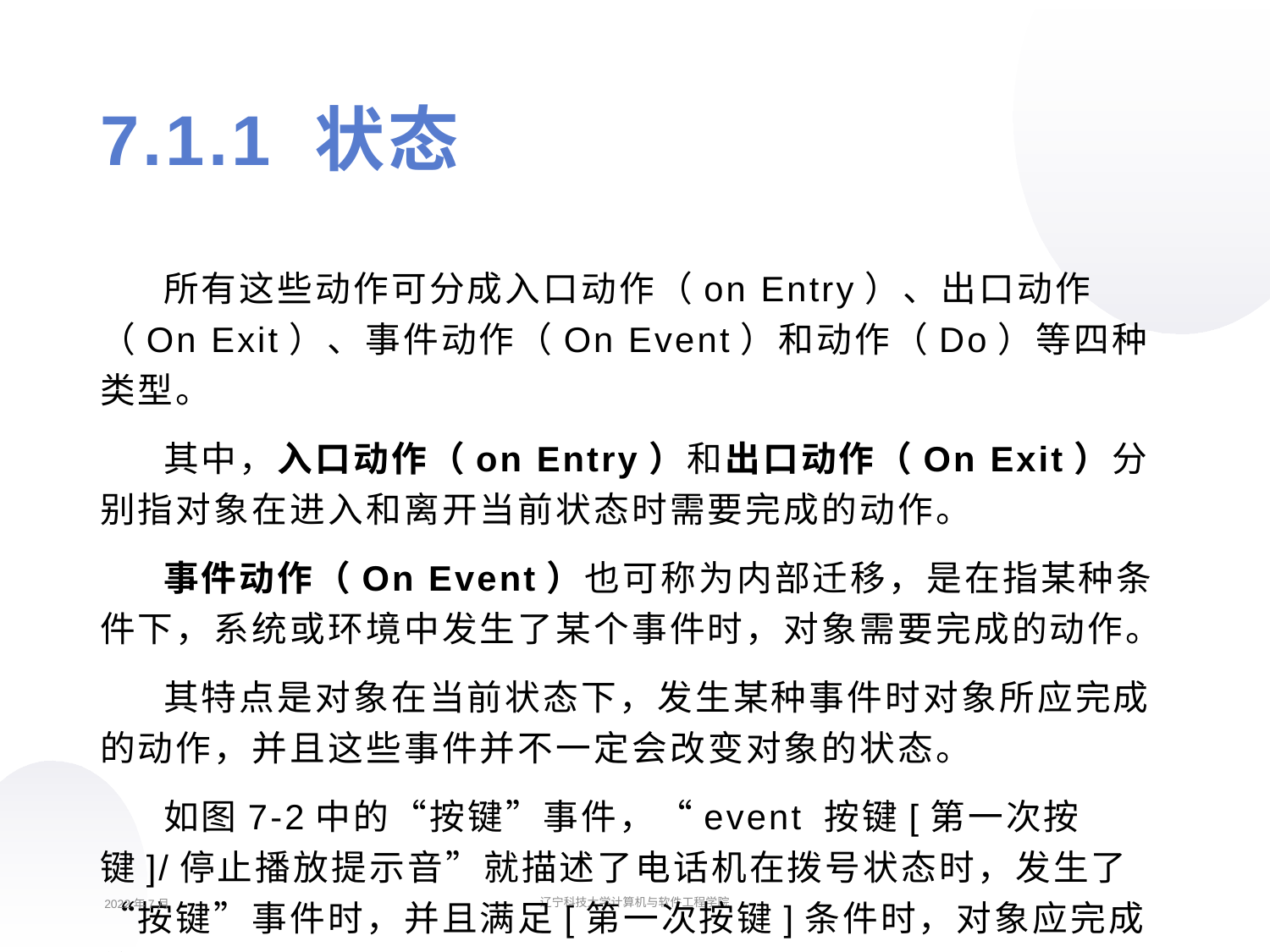

7.1.1 状态
所有这些动作可分成入口动作（on Entry）、出口动作（On Exit）、事件动作（On Event）和动作（Do）等四种类型。
其中，入口动作（on Entry）和出口动作（On Exit）分别指对象在进入和离开当前状态时需要完成的动作。
事件动作（On Event）也可称为内部迁移，是在指某种条件下，系统或环境中发生了某个事件时，对象需要完成的动作。
其特点是对象在当前状态下，发生某种事件时对象所应完成的动作，并且这些事件并不一定会改变对象的状态。
如图7-2中的“按键”事件，“event 按键[第一次按键]/停止播放提示音”就描述了电话机在拨号状态时，发生了“按键”事件时，并且满足[第一次按键]条件时，对象应完成的动作。

2022年7月
辽宁科技大学计算机与软件工程学院
9